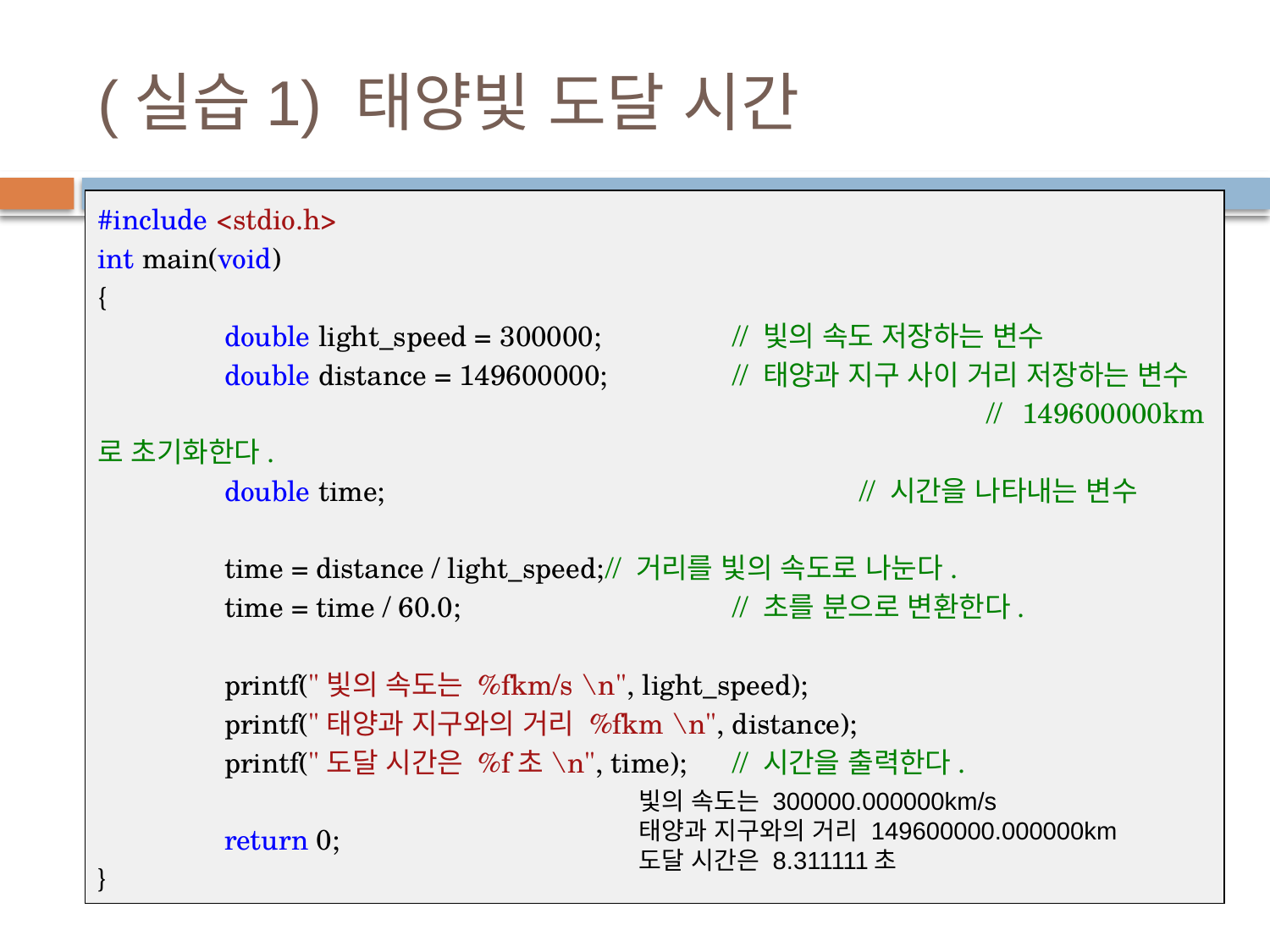

# (실습1) 태양빛 도달 시간
#include <stdio.h>
int main(void)
{
	double light_speed = 300000; 	// 빛의 속도 저장하는 변수
	double distance = 149600000;	// 태양과 지구 사이 거리 저장하는 변수
							// 149600000km로 초기화한다.
	double time;				// 시간을 나타내는 변수

	time = distance / light_speed;	// 거리를 빛의 속도로 나눈다.
	time = time / 60.0;			// 초를 분으로 변환한다.

	printf("빛의 속도는 %fkm/s \n", light_speed);
	printf("태양과 지구와의 거리 %fkm \n", distance);
	printf("도달 시간은 %f초\n", time);	// 시간을 출력한다.

	return 0;
}
빛의 속도는 300000.000000km/s
태양과 지구와의 거리 149600000.000000km
도달 시간은 8.311111초